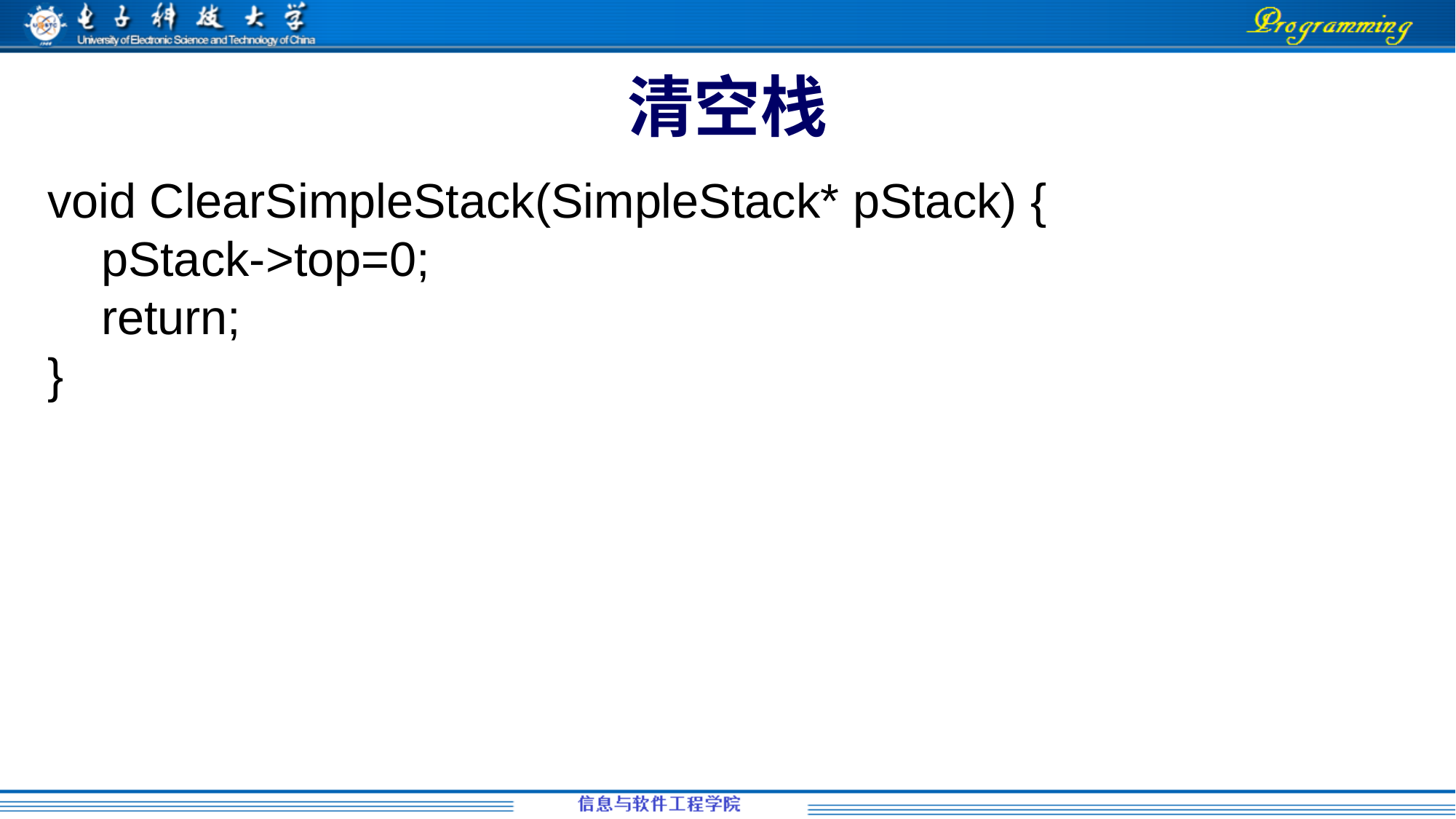

# 清空栈
void ClearSimpleStack(SimpleStack* pStack) {
    pStack->top=0;
    return;
}